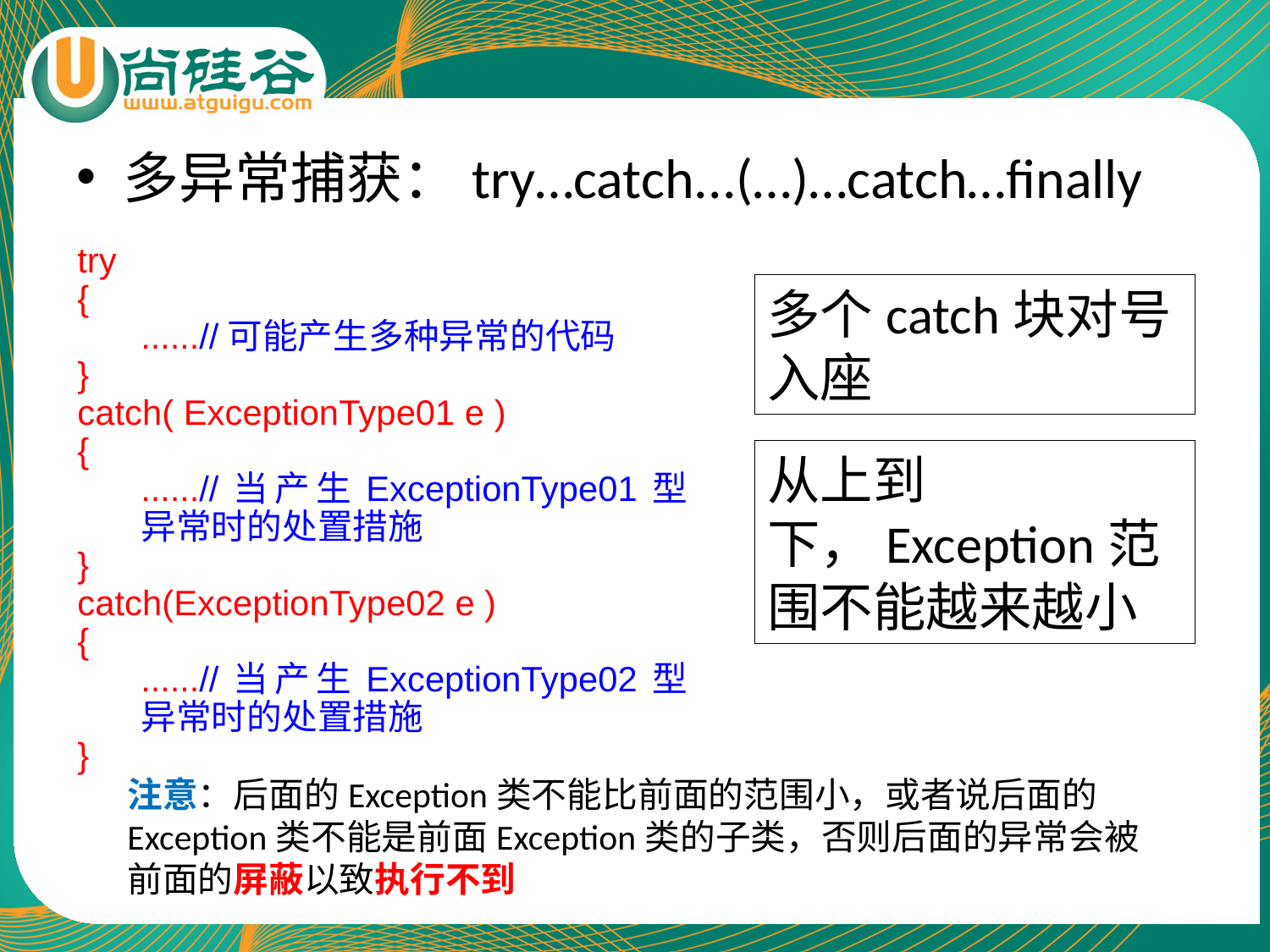

多异常捕获：try…catch...(…)…catch…finally
try
{
......//可能产生多种异常的代码
}
catch( ExceptionType01 e )
{
......//当产生ExceptionType01型异常时的处置措施
}
catch(ExceptionType02 e )
{
......//当产生ExceptionType02型异常时的处置措施
}
多个catch块对号入座
从上到下，Exception范围不能越来越小
注意：后面的Exception类不能比前面的范围小，或者说后面的Exception类不能是前面Exception类的子类，否则后面的异常会被前面的屏蔽以致执行不到